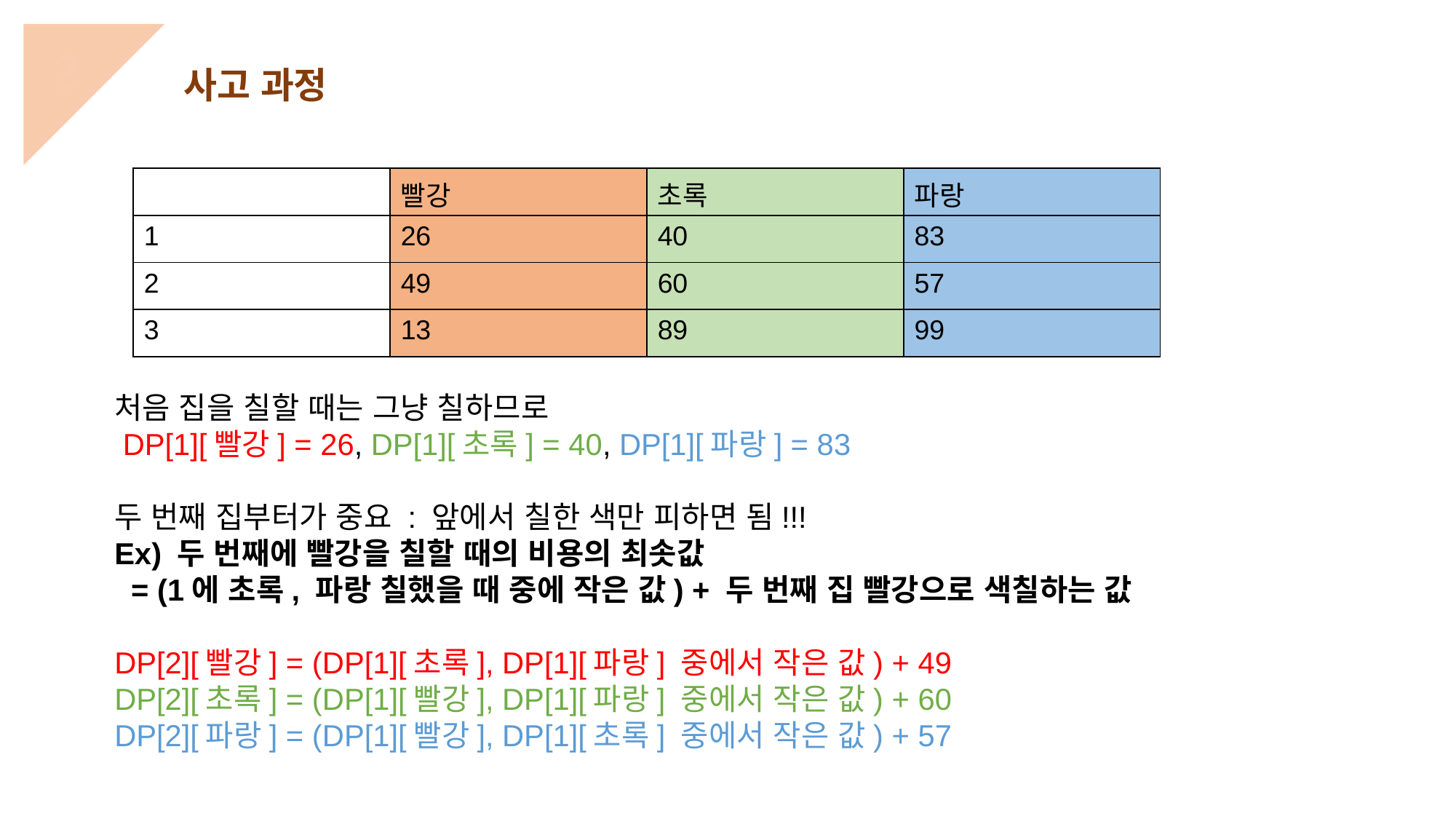

2
사고 과정
|  | 빨강 | 초록 | 파랑 |
| --- | --- | --- | --- |
| 1 | 26 | 40 | 83 |
| 2 | 49 | 60 | 57 |
| 3 | 13 | 89 | 99 |
처음 집을 칠할 때는 그냥 칠하므로
 DP[1][빨강] = 26, DP[1][초록] = 40, DP[1][파랑] = 83

두 번째 집부터가 중요 : 앞에서 칠한 색만 피하면 됨!!!
Ex) 두 번째에 빨강을 칠할 때의 비용의 최솟값
  = (1에 초록, 파랑 칠했을 때 중에 작은 값) + 두 번째 집 빨강으로 색칠하는 값

DP[2][빨강] = (DP[1][초록], DP[1][파랑] 중에서 작은 값) + 49
DP[2][초록] = (DP[1][빨강], DP[1][파랑] 중에서 작은 값) + 60
DP[2][파랑] = (DP[1][빨강], DP[1][초록] 중에서 작은 값) + 57